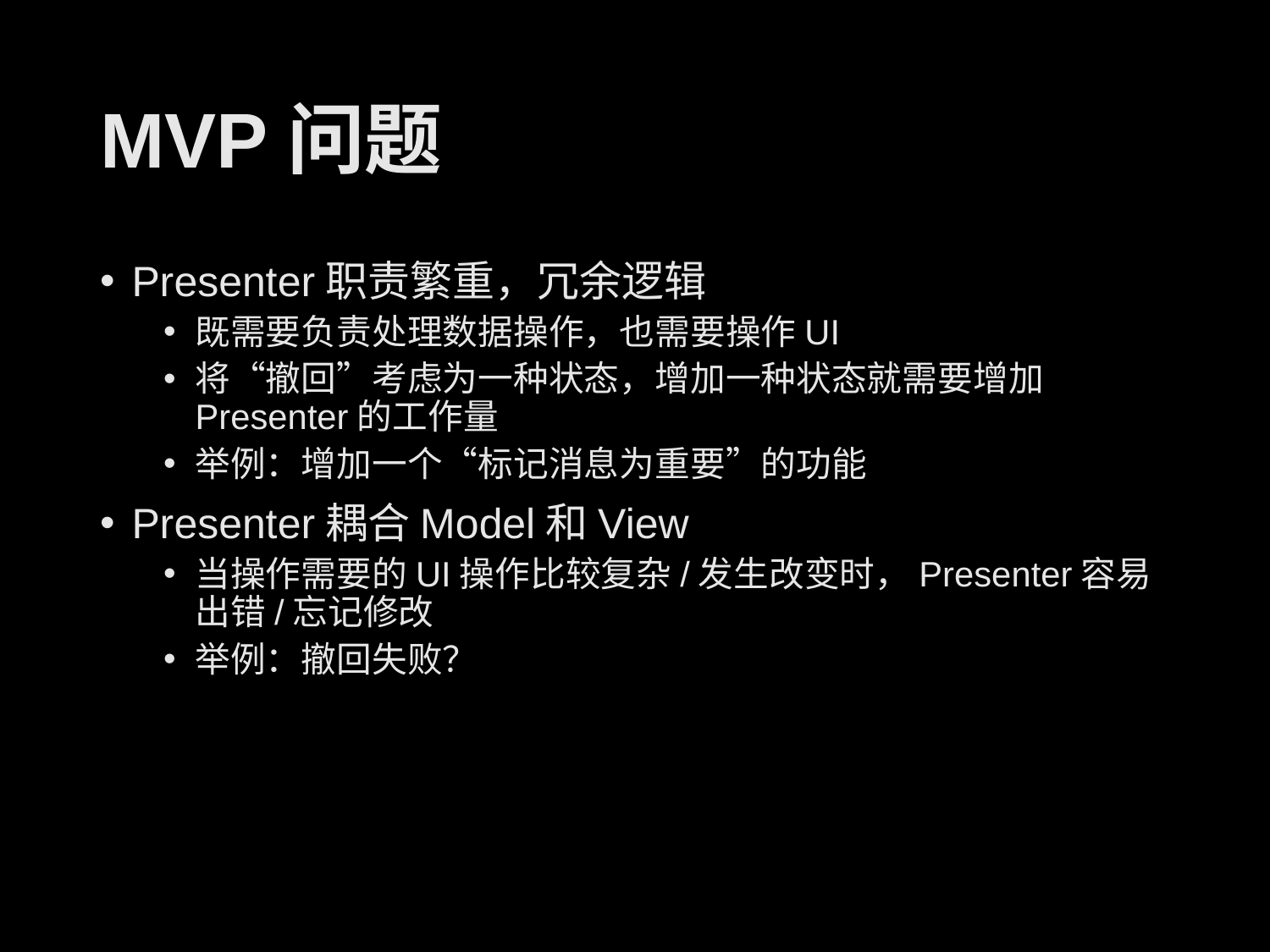

# MVP问题
Presenter职责繁重，冗余逻辑
既需要负责处理数据操作，也需要操作UI
将“撤回”考虑为一种状态，增加一种状态就需要增加Presenter的工作量
举例：增加一个“标记消息为重要”的功能
Presenter耦合Model和View
当操作需要的UI操作比较复杂/发生改变时，Presenter容易出错/忘记修改
举例：撤回失败？